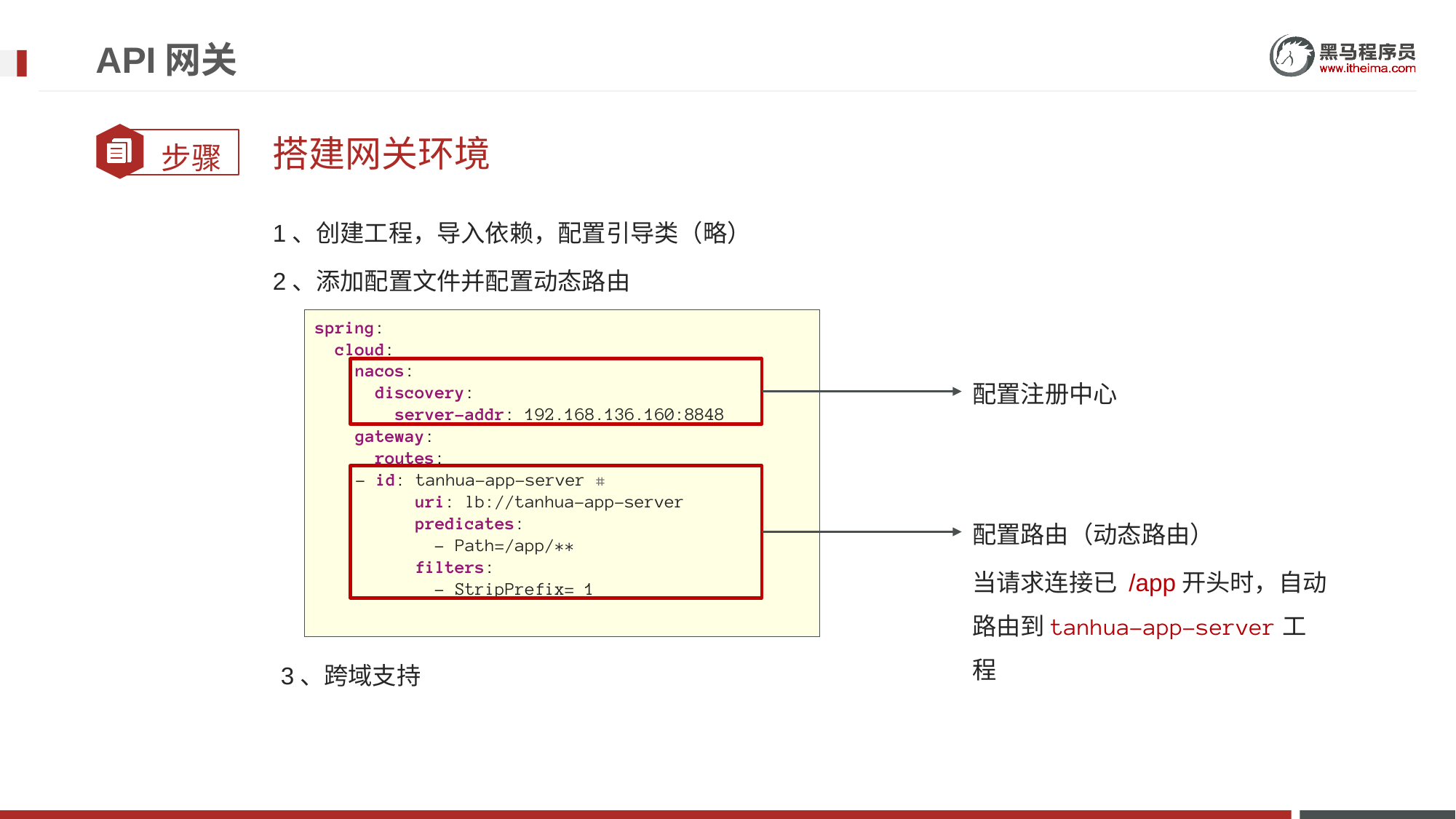

# API网关
搭建网关环境
1、创建工程，导入依赖，配置引导类（略）
2、添加配置文件并配置动态路由
spring:
  cloud:
    nacos:
      discovery:
        server-addr: 192.168.136.160:8848
    gateway:
      routes:
        - id: tanhua-app-server #
          uri: lb://tanhua-app-server
          predicates:
            - Path=/app/**
          filters:
            - StripPrefix= 1

配置注册中心

配置路由（动态路由）
当请求连接已 /app开头时，自动路由到tanhua-app-server工程
3、跨域支持